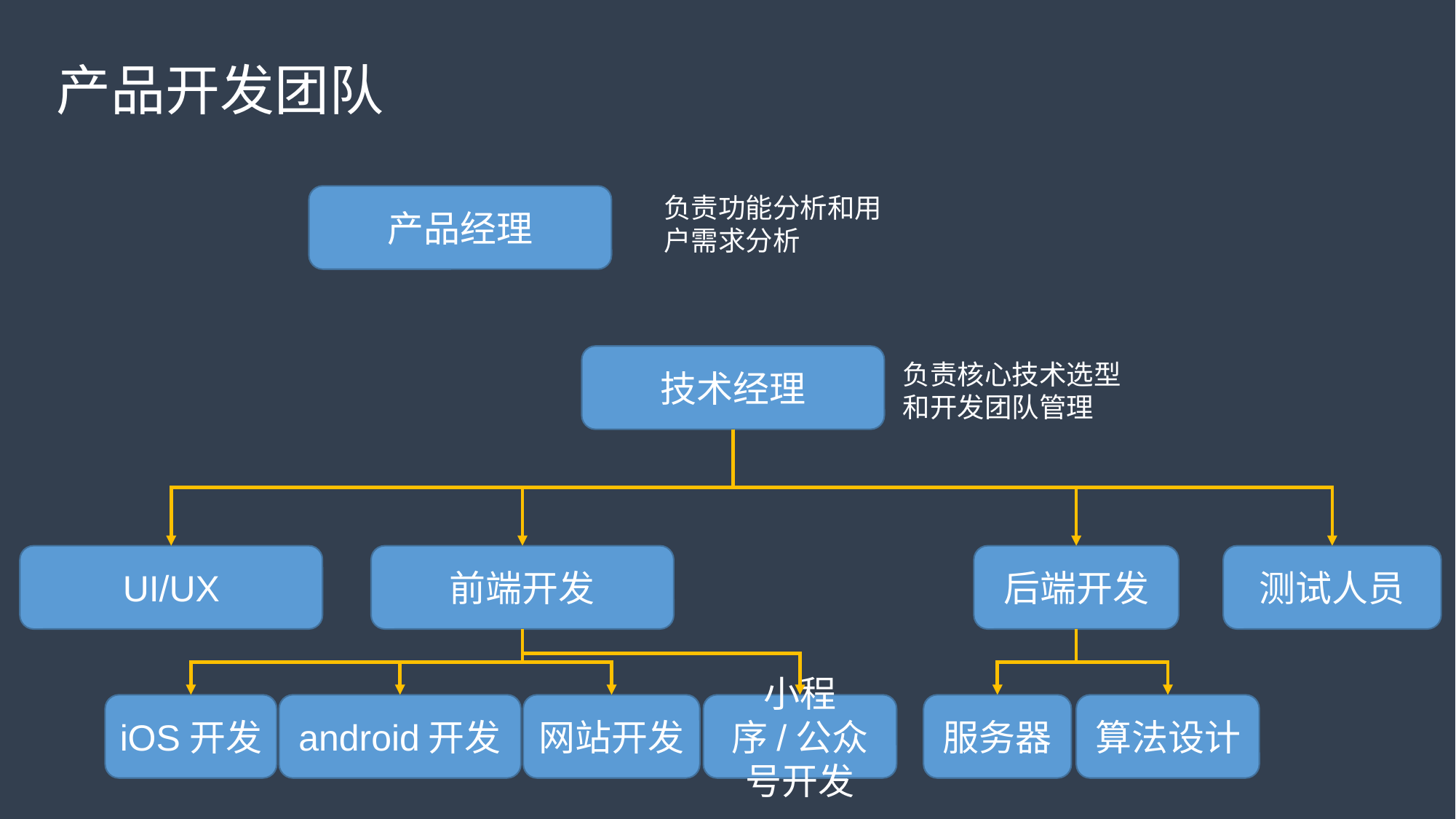

产品开发团队
负责功能分析和用户需求分析
产品经理
技术经理
负责核心技术选型和开发团队管理
后端开发
测试人员
UI/UX
前端开发
服务器
算法设计
小程序/公众号开发
网站开发
android开发
iOS开发